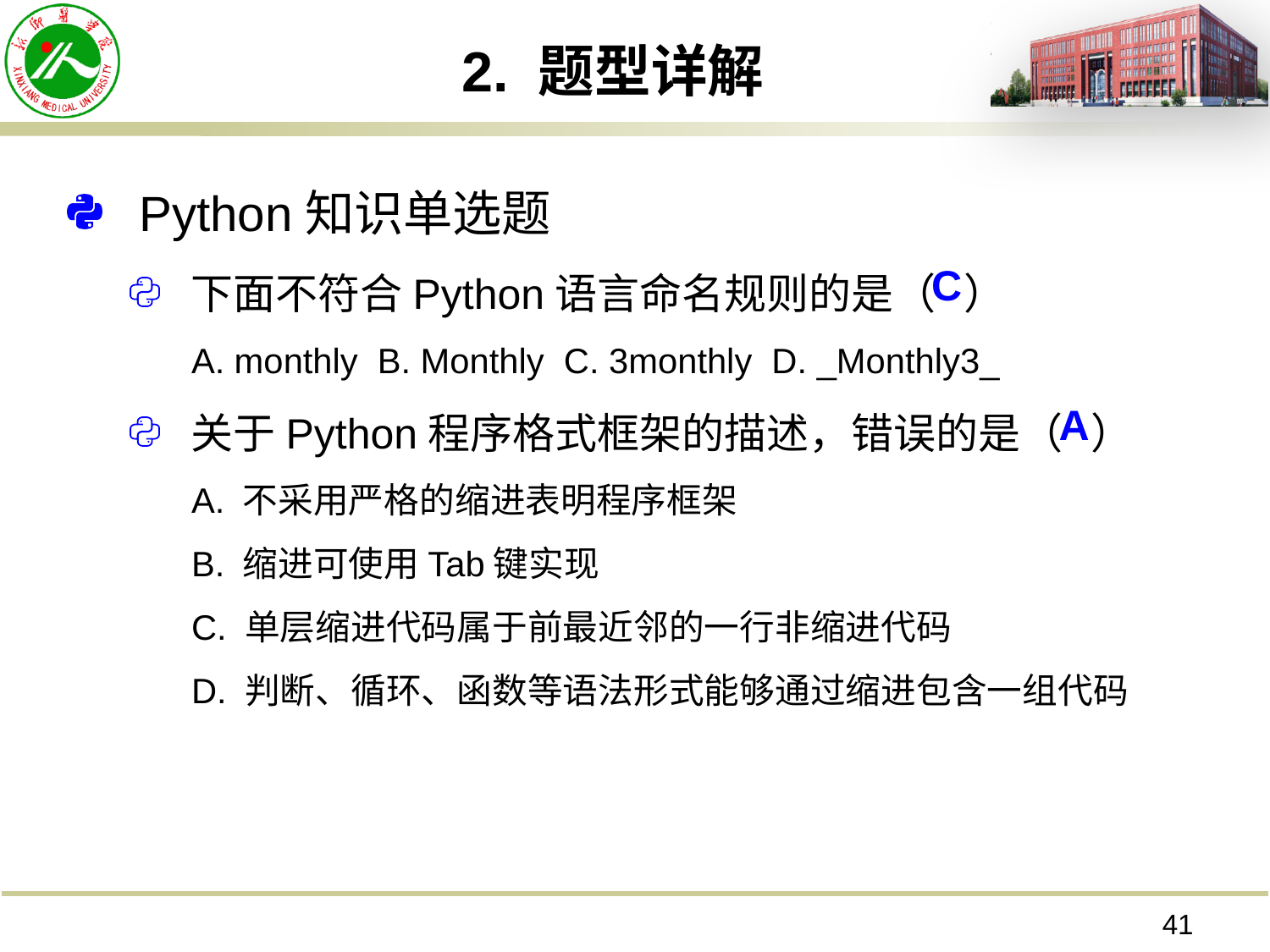

# 2. 题型详解
Python知识单选题
下面不符合Python语言命名规则的是（   ）
A. monthly  B. Monthly  C. 3monthly  D. _Monthly3_
关于Python程序格式框架的描述，错误的是（   ）
A. 不采用严格的缩进表明程序框架
B. 缩进可使用Tab键实现
C. 单层缩进代码属于前最近邻的一行非缩进代码
D. 判断、循环、函数等语法形式能够通过缩进包含一组代码

C
A
41